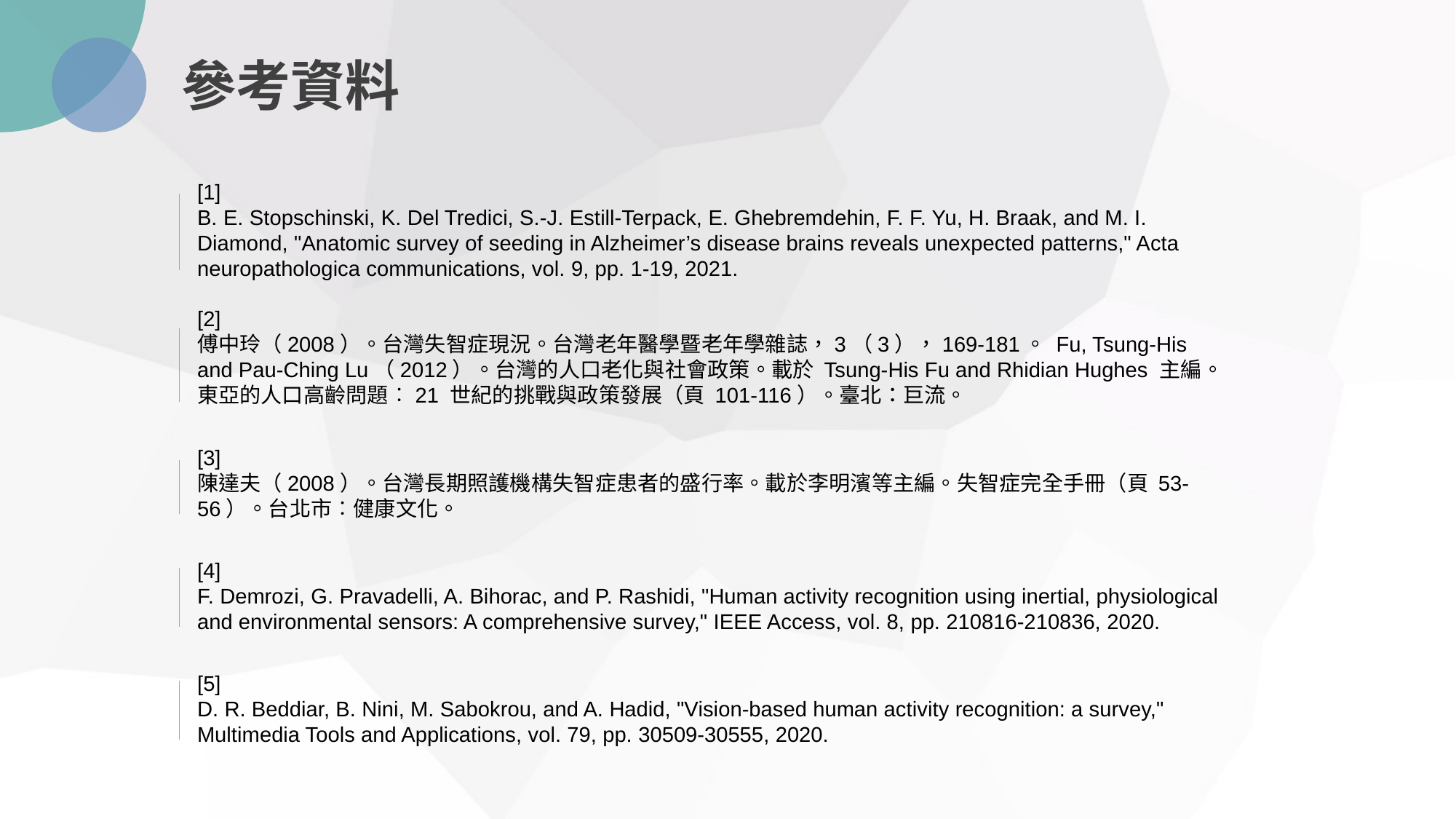

參考資料
[1]
B. E. Stopschinski, K. Del Tredici, S.-J. Estill-Terpack, E. Ghebremdehin, F. F. Yu, H. Braak, and M. I. Diamond, "Anatomic survey of seeding in Alzheimer’s disease brains reveals unexpected patterns," Acta neuropathologica communications, vol. 9, pp. 1-19, 2021.
[2]
傅中玲（2008）。台灣失智症現況。台灣老年醫學暨老年學雜誌，3（3），169-181。 Fu, Tsung-His and Pau-Ching Lu（2012）。台灣的人口老化與社會政策。載於 Tsung-His Fu and Rhidian Hughes 主編。東亞的人口高齡問題︰21 世紀的挑戰與政策發展（頁 101-116）。臺北：巨流。
[3]
陳達夫（2008）。台灣長期照護機構失智症患者的盛行率。載於李明濱等主編。失智症完全手冊（頁 53-56）。台北市︰健康文化。
[4]
F. Demrozi, G. Pravadelli, A. Bihorac, and P. Rashidi, "Human activity recognition using inertial, physiological and environmental sensors: A comprehensive survey," IEEE Access, vol. 8, pp. 210816-210836, 2020.
[5]
D. R. Beddiar, B. Nini, M. Sabokrou, and A. Hadid, "Vision-based human activity recognition: a survey," Multimedia Tools and Applications, vol. 79, pp. 30509-30555, 2020.